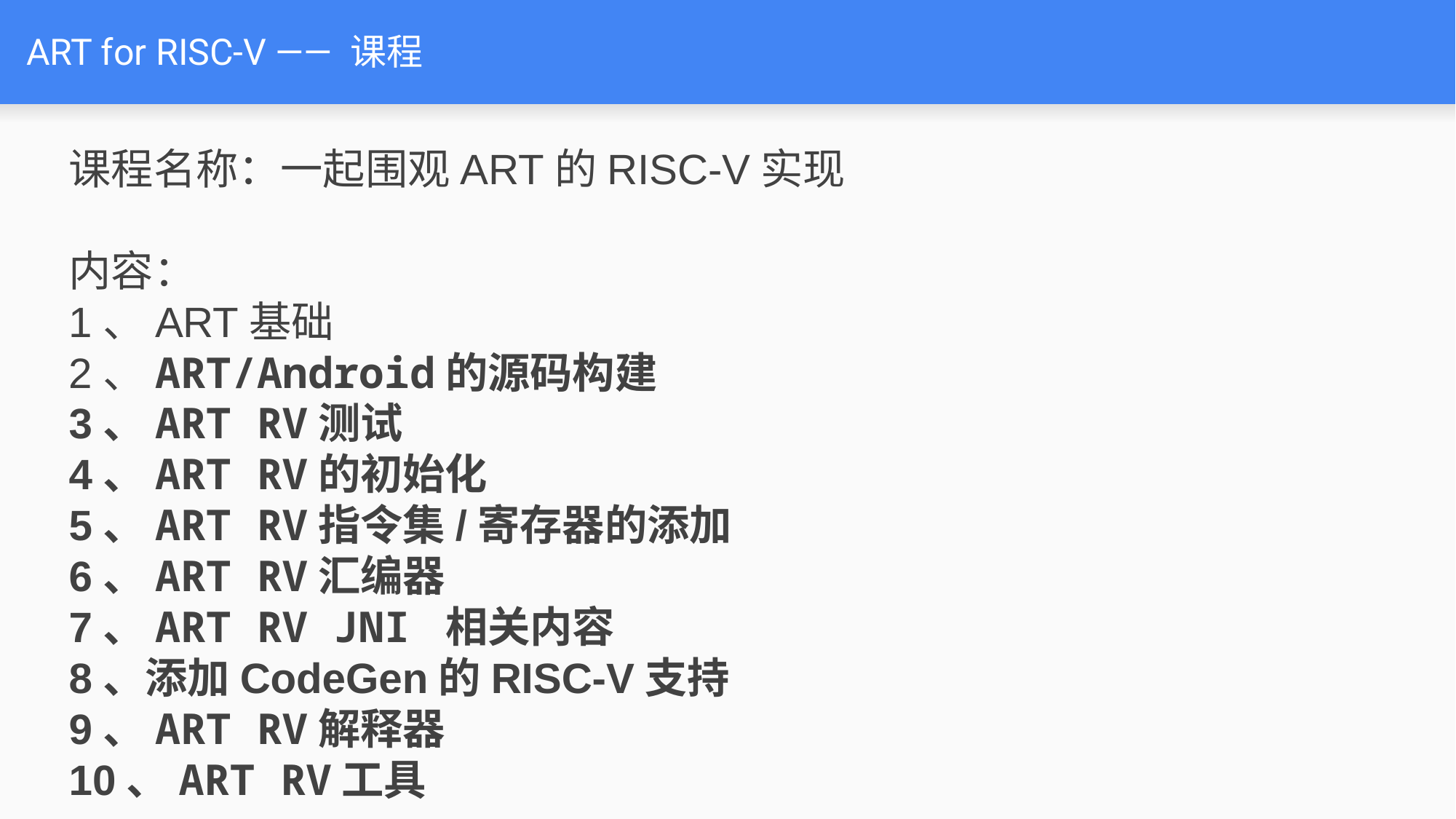

# ART for RISC-V —— 课程
课程名称：一起围观ART的RISC-V实现

内容：
1、ART基础
2、ART/Android的源码构建
3、ART RV测试
4、ART RV的初始化
5、ART RV指令集/寄存器的添加
6、ART RV汇编器
7、ART RV JNI 相关内容
8、添加CodeGen的RISC-V支持
9、ART RV解释器
10、ART RV工具